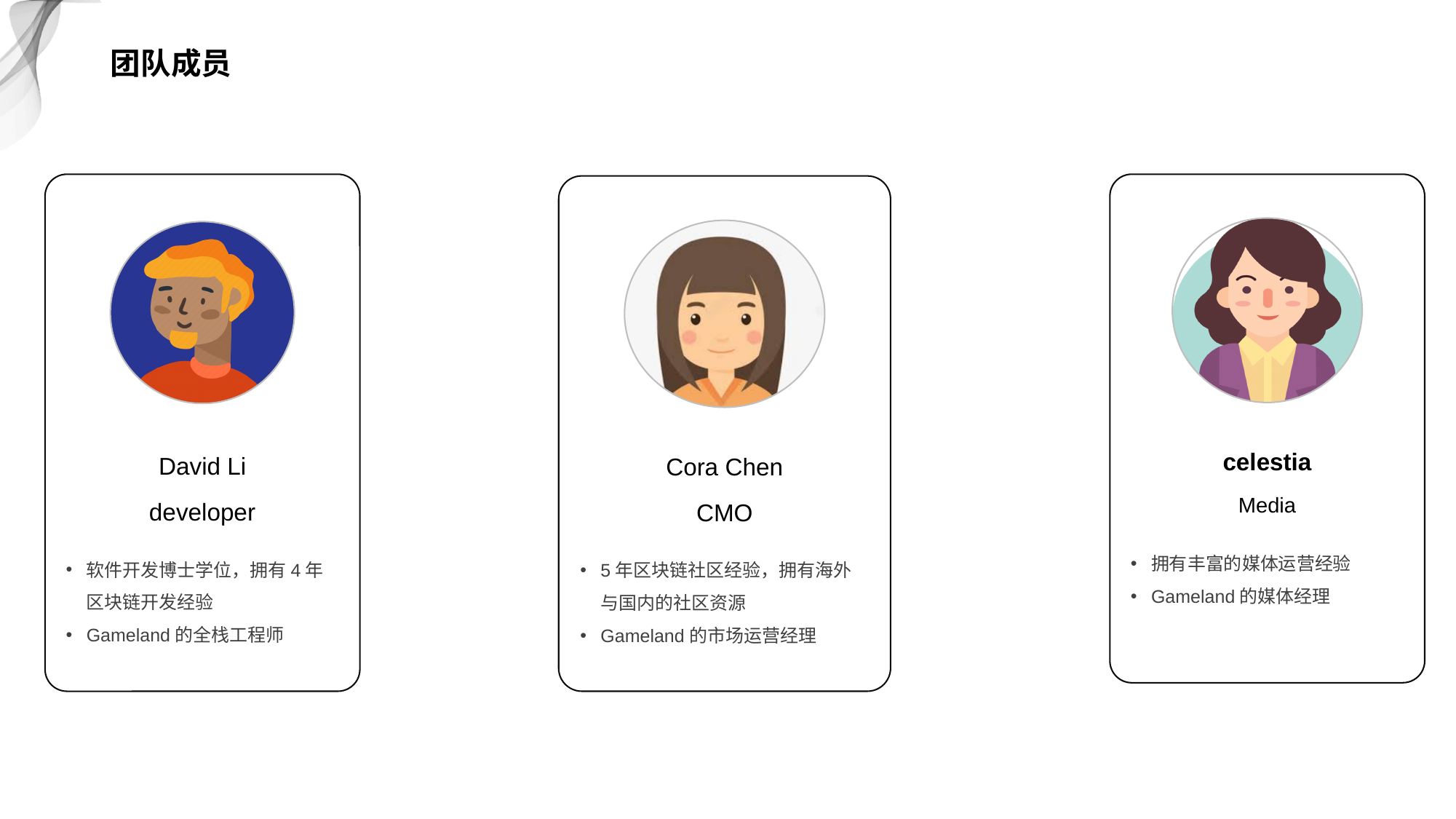

团队成员

David Li
developer
软件开发博士学位，拥有4年区块链开发经验
Gameland的全栈工程师

celestia
Media
拥有丰富的媒体运营经验
Gameland的媒体经理

Cora Chen
CMO
5年区块链社区经验，拥有海外与国内的社区资源
Gameland的市场运营经理